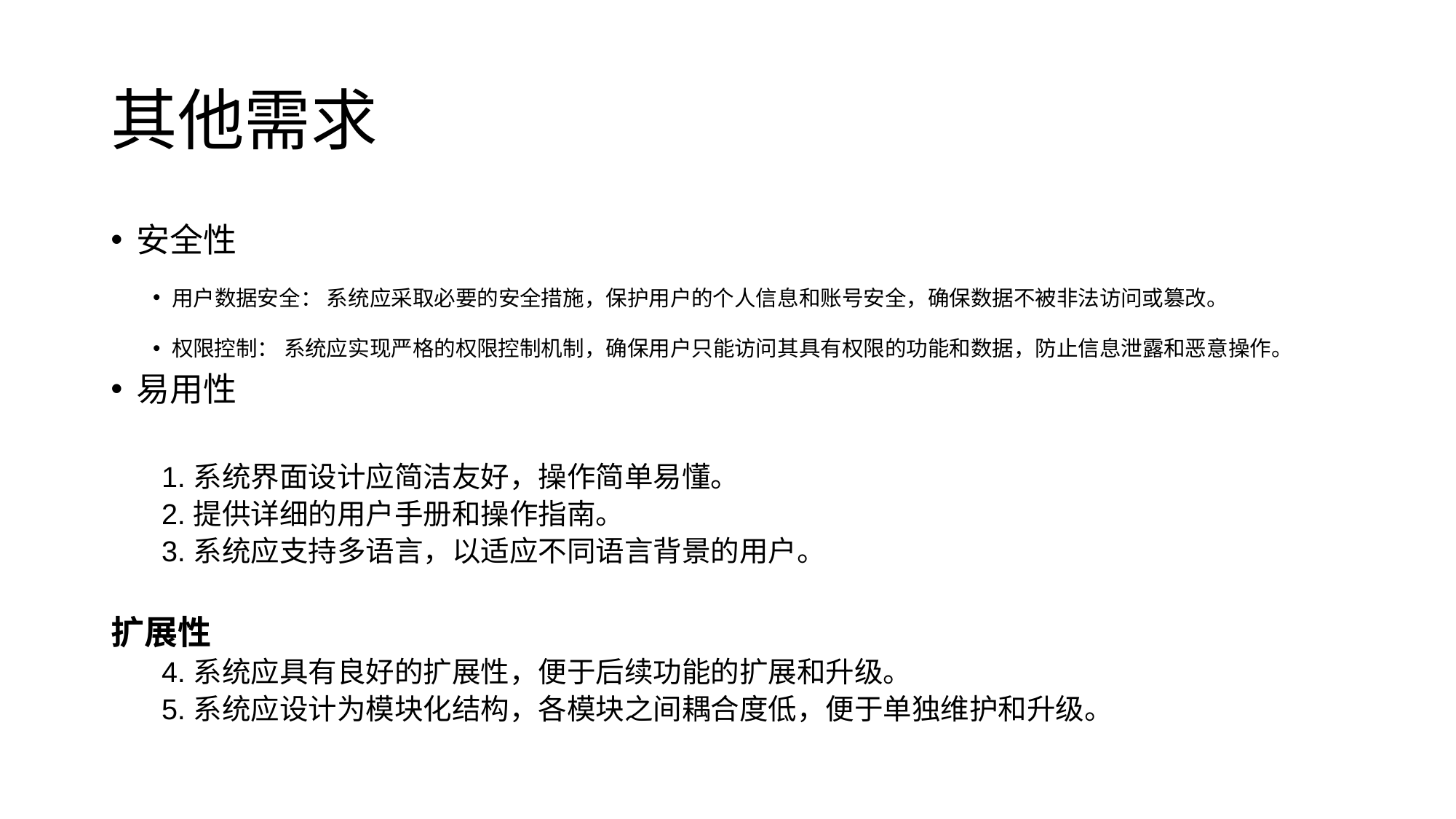

# 其他需求
安全性
用户数据安全： 系统应采取必要的安全措施，保护用户的个人信息和账号安全，确保数据不被非法访问或篡改。
权限控制： 系统应实现严格的权限控制机制，确保用户只能访问其具有权限的功能和数据，防止信息泄露和恶意操作。
易用性

系统界面设计应简洁友好，操作简单易懂。
提供详细的用户手册和操作指南。
系统应支持多语言，以适应不同语言背景的用户。
扩展性
系统应具有良好的扩展性，便于后续功能的扩展和升级。
系统应设计为模块化结构，各模块之间耦合度低，便于单独维护和升级。